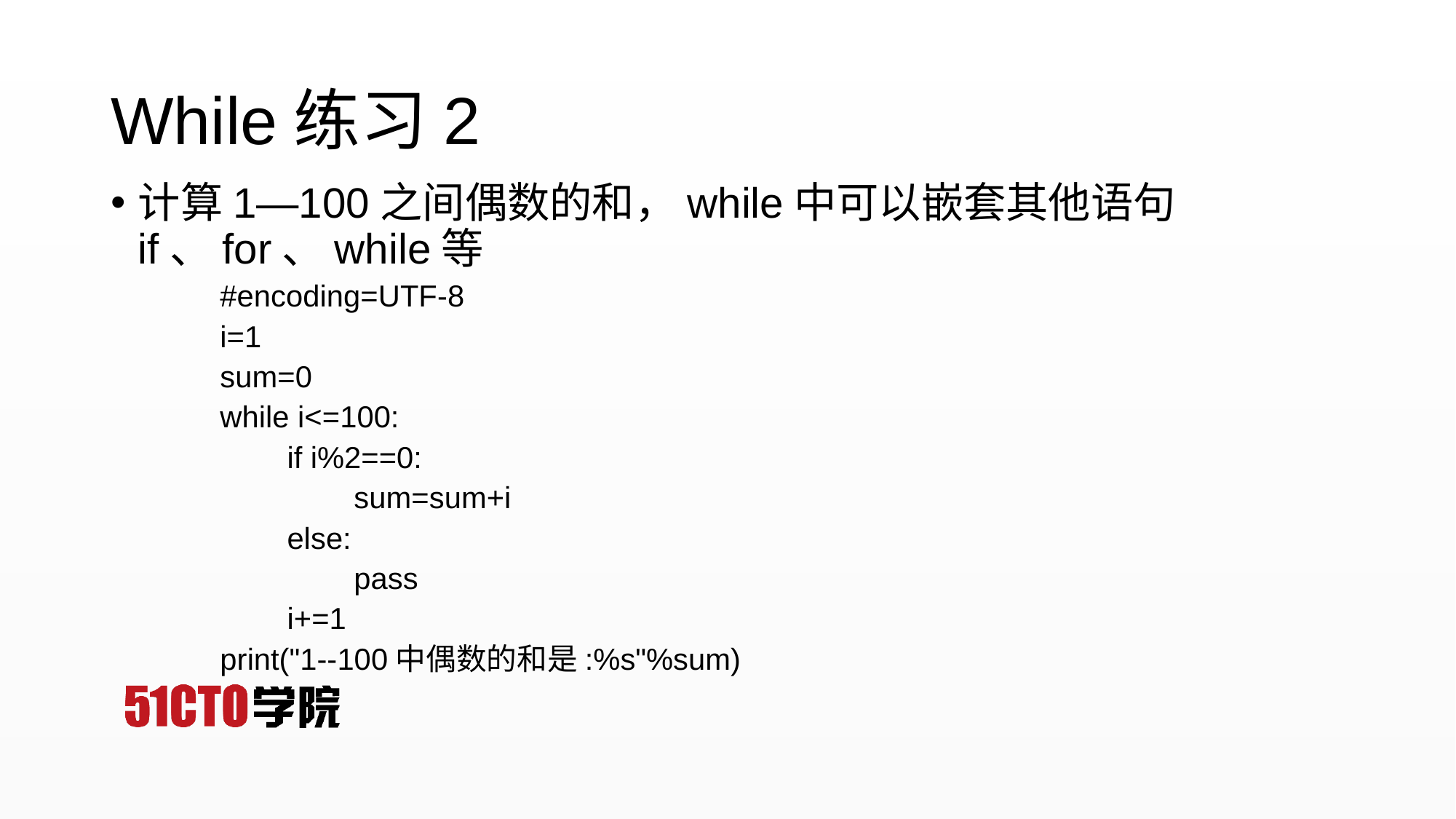

# While练习2
计算1—100之间偶数的和，while中可以嵌套其他语句if、for、while等
#encoding=UTF-8
i=1
sum=0
while i<=100:
        if i%2==0:
                sum=sum+i
        else:
                pass
        i+=1
print("1--100中偶数的和是:%s"%sum)